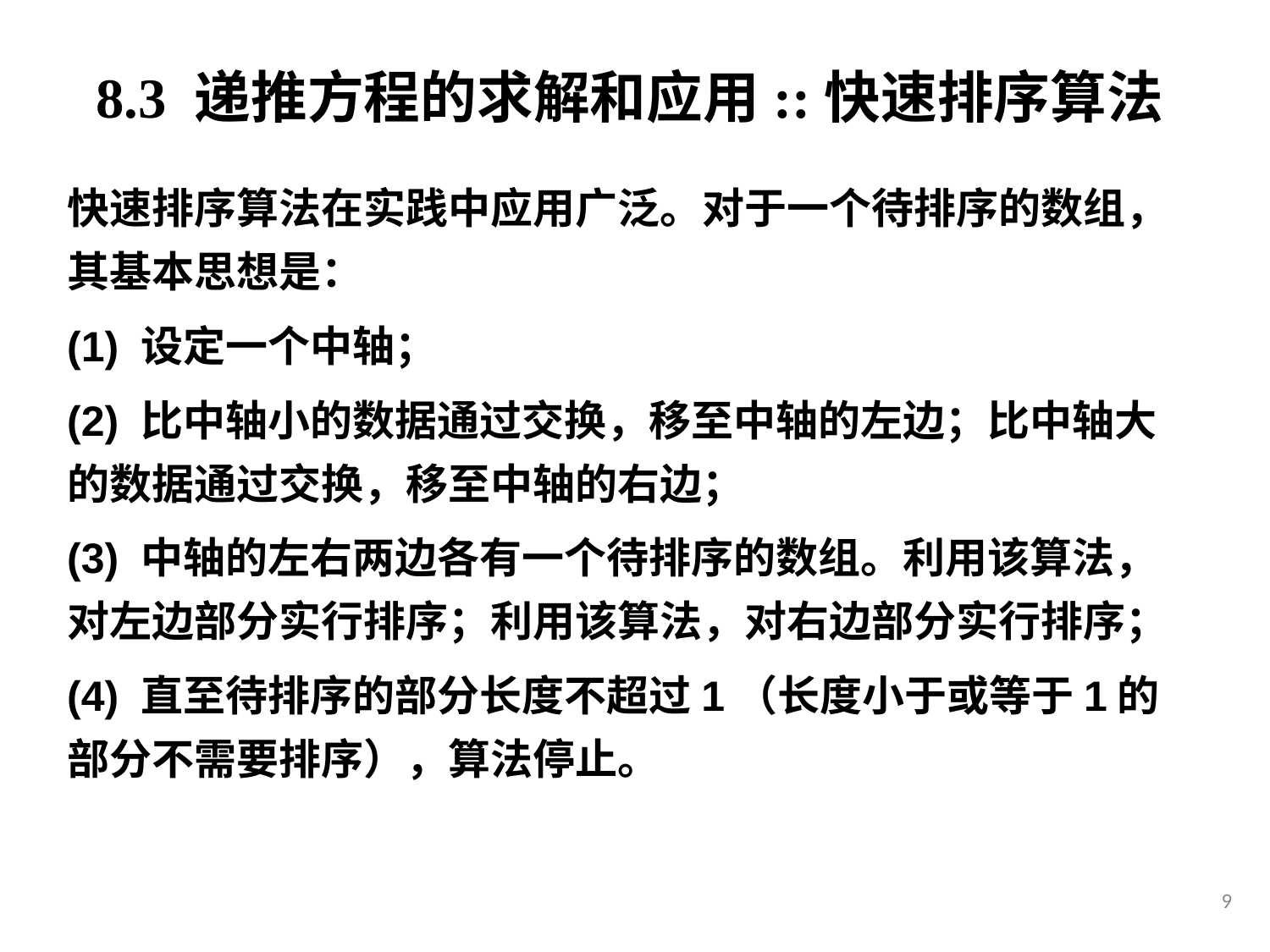

8.3 递推方程的求解和应用::快速排序算法
快速排序算法在实践中应用广泛。对于一个待排序的数组，其基本思想是：
(1) 设定一个中轴；
(2) 比中轴小的数据通过交换，移至中轴的左边；比中轴大的数据通过交换，移至中轴的右边；
(3) 中轴的左右两边各有一个待排序的数组。利用该算法，对左边部分实行排序；利用该算法，对右边部分实行排序；
(4) 直至待排序的部分长度不超过1（长度小于或等于1的部分不需要排序），算法停止。
9